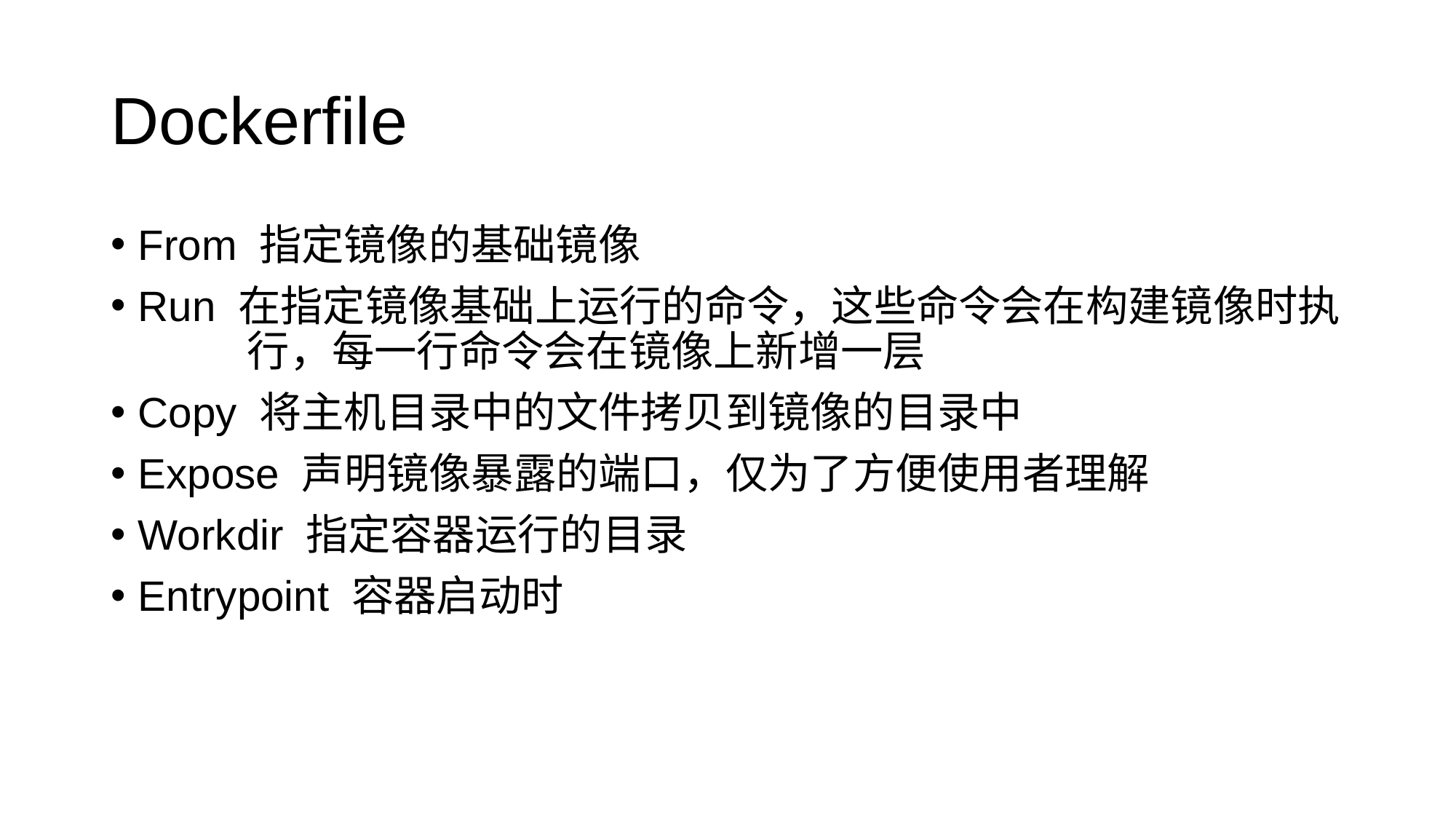

# Dockerfile
From 指定镜像的基础镜像
Run 在指定镜像基础上运行的命令，这些命令会在构建镜像时执	行，每一行命令会在镜像上新增一层
Copy 将主机目录中的文件拷贝到镜像的目录中
Expose 声明镜像暴露的端口，仅为了方便使用者理解
Workdir 指定容器运行的目录
Entrypoint 容器启动时